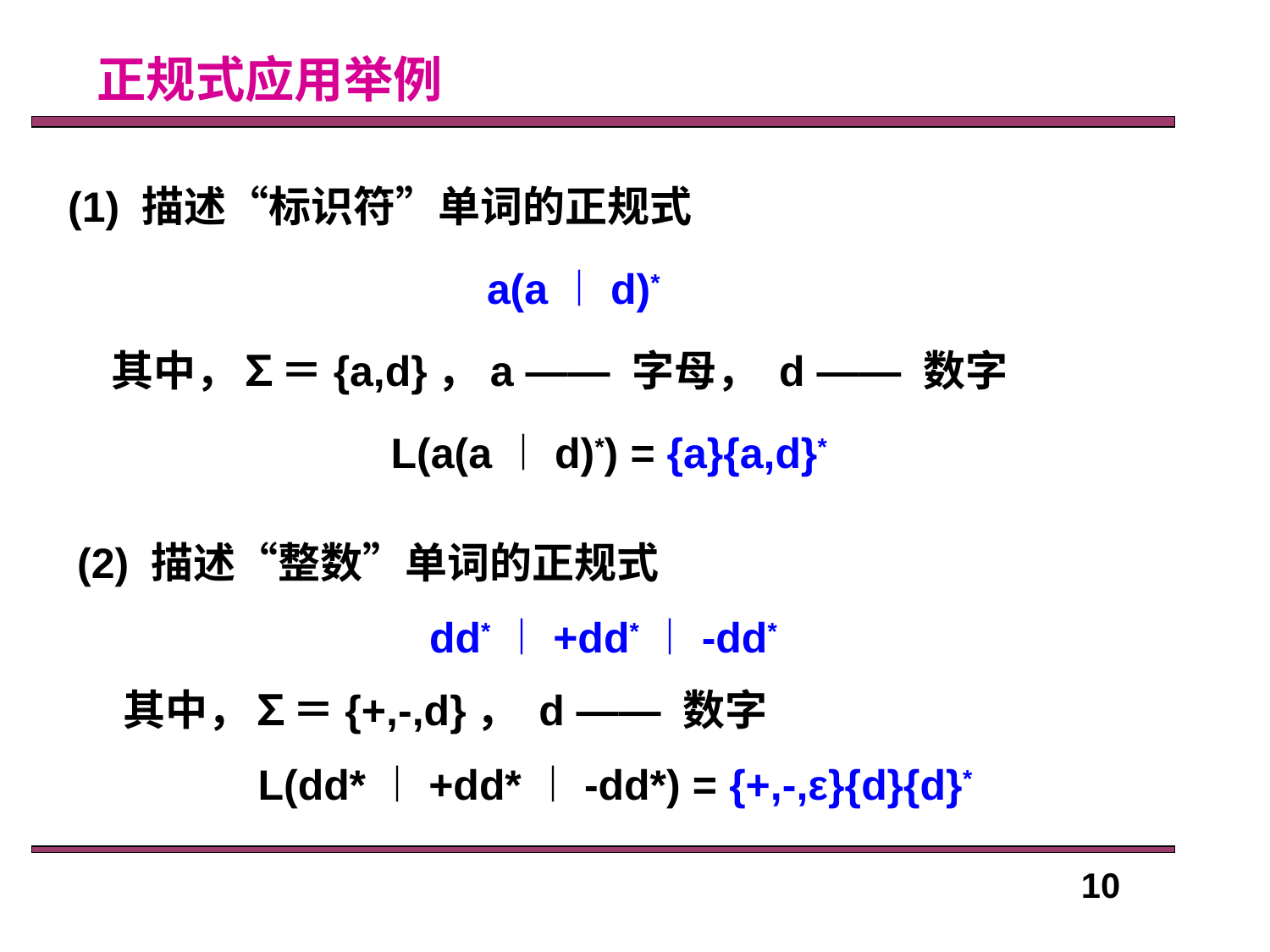

正规式应用举例
  (1) 描述“标识符”单词的正规式
a(a︱d)*
      其中，∑＝{a,d}，a —— 字母， d —— 数字
      L(a(a︱d)*) = {a}{a,d}*
 (2) 描述“整数”单词的正规式
dd*︱+dd*︱-dd*
     其中，∑＝{+,-,d}， d —— 数字
  L(dd*︱+dd*︱-dd*) = {+,-,ε}{d}{d}*
10